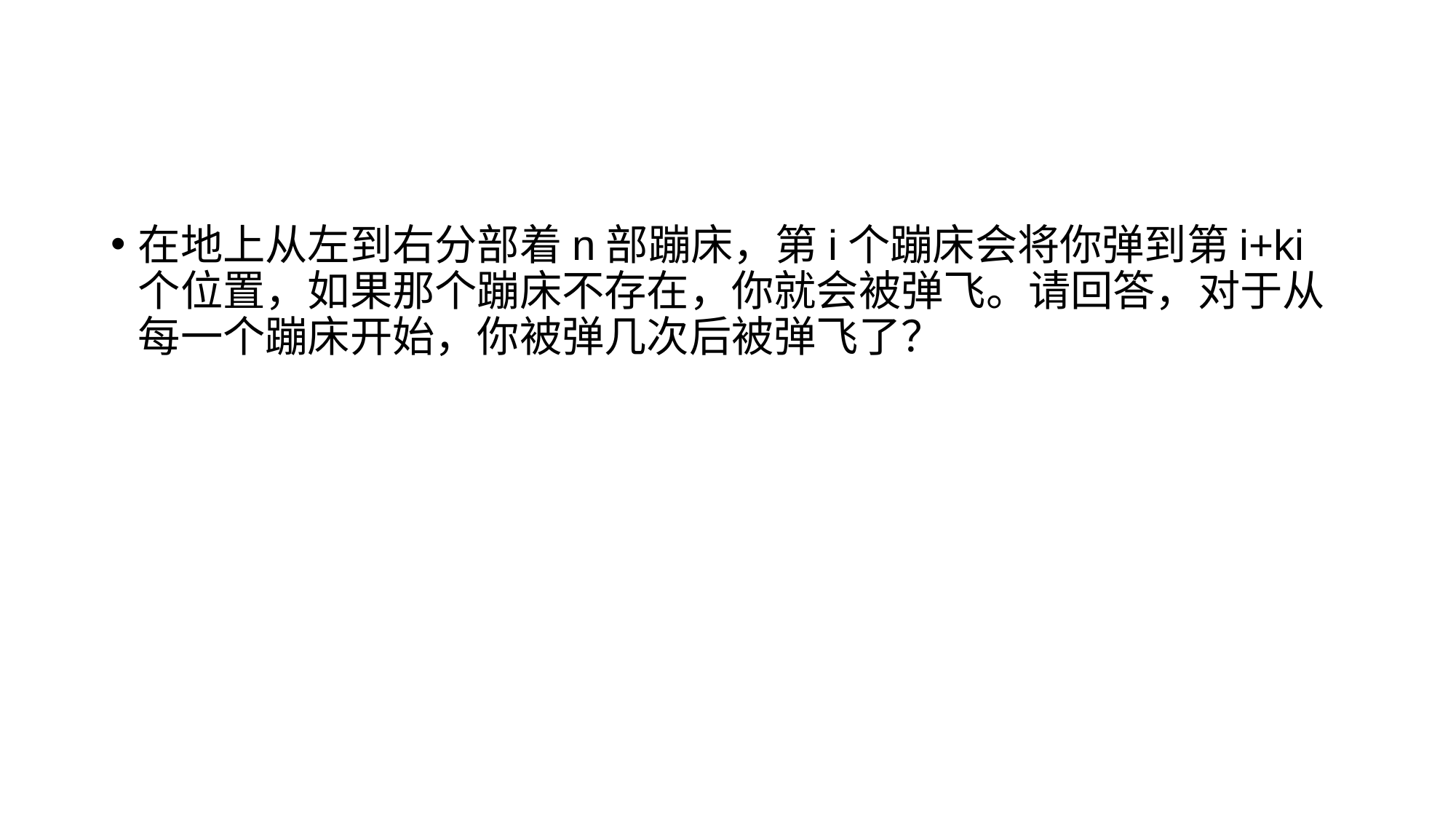

#
在地上从左到右分部着n部蹦床，第i个蹦床会将你弹到第i+ki个位置，如果那个蹦床不存在，你就会被弹飞。请回答，对于从每一个蹦床开始，你被弹几次后被弹飞了？